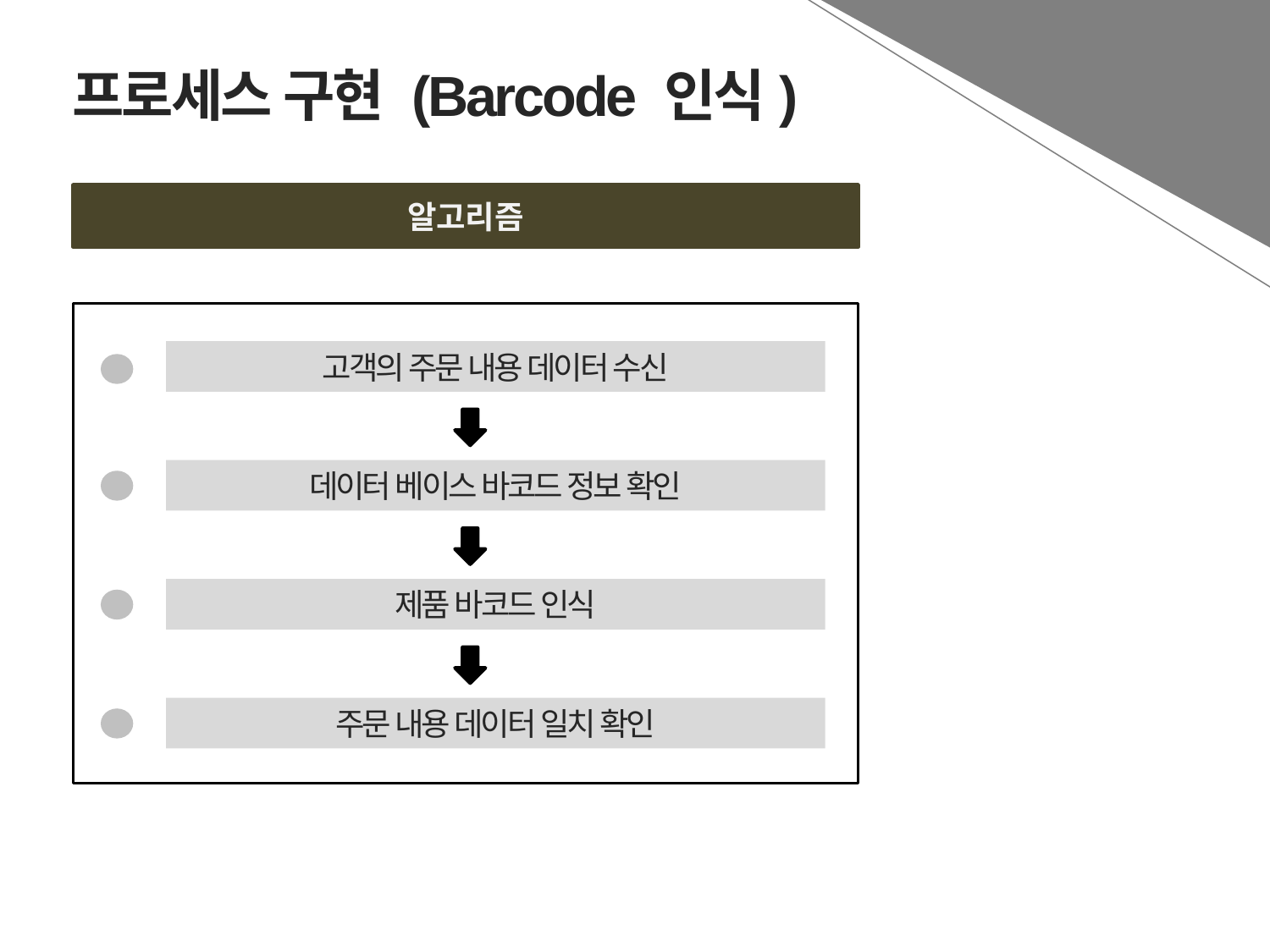

프로세스 구현 (Barcode 인식)
알고리즘

고객의 주문 내용 데이터 수신

데이터 베이스 바코드 정보 확인

제품 바코드 인식

주문 내용 데이터 일치 확인